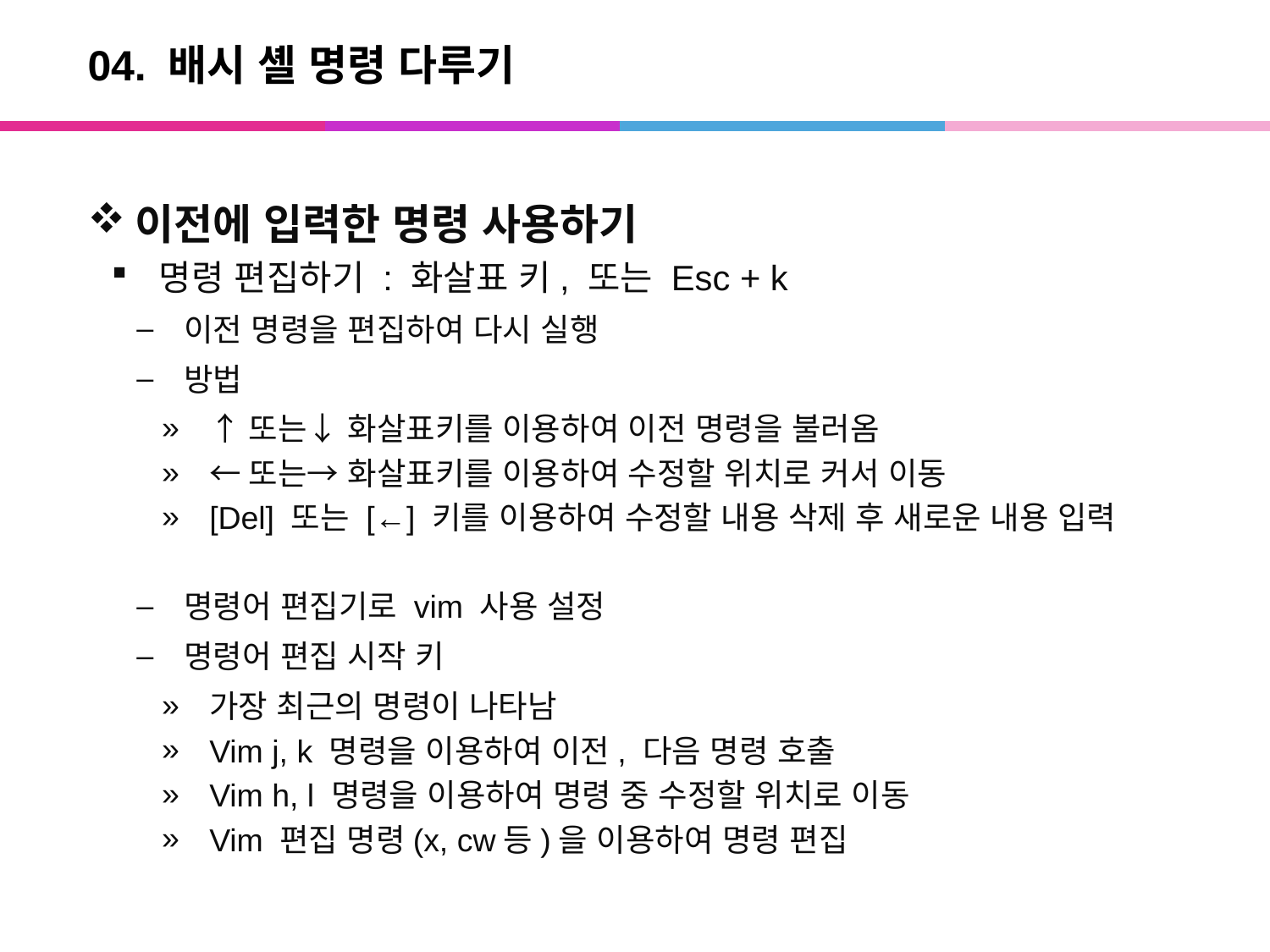

# 04. 배시 셸 명령 다루기
이전에 입력한 명령 사용하기
명령 편집하기 : 화살표 키, 또는 Esc + k
이전 명령을 편집하여 다시 실행
방법
↑또는↓ 화살표키를 이용하여 이전 명령을 불러옴
←또는→ 화살표키를 이용하여 수정할 위치로 커서 이동
[Del] 또는 [←] 키를 이용하여 수정할 내용 삭제 후 새로운 내용 입력

명령어 편집기로 vim 사용 설정
명령어 편집 시작 키
가장 최근의 명령이 나타남
Vim j, k 명령을 이용하여 이전, 다음 명령 호출
Vim h, l 명령을 이용하여 명령 중 수정할 위치로 이동
Vim 편집 명령(x, cw등)을 이용하여 명령 편집